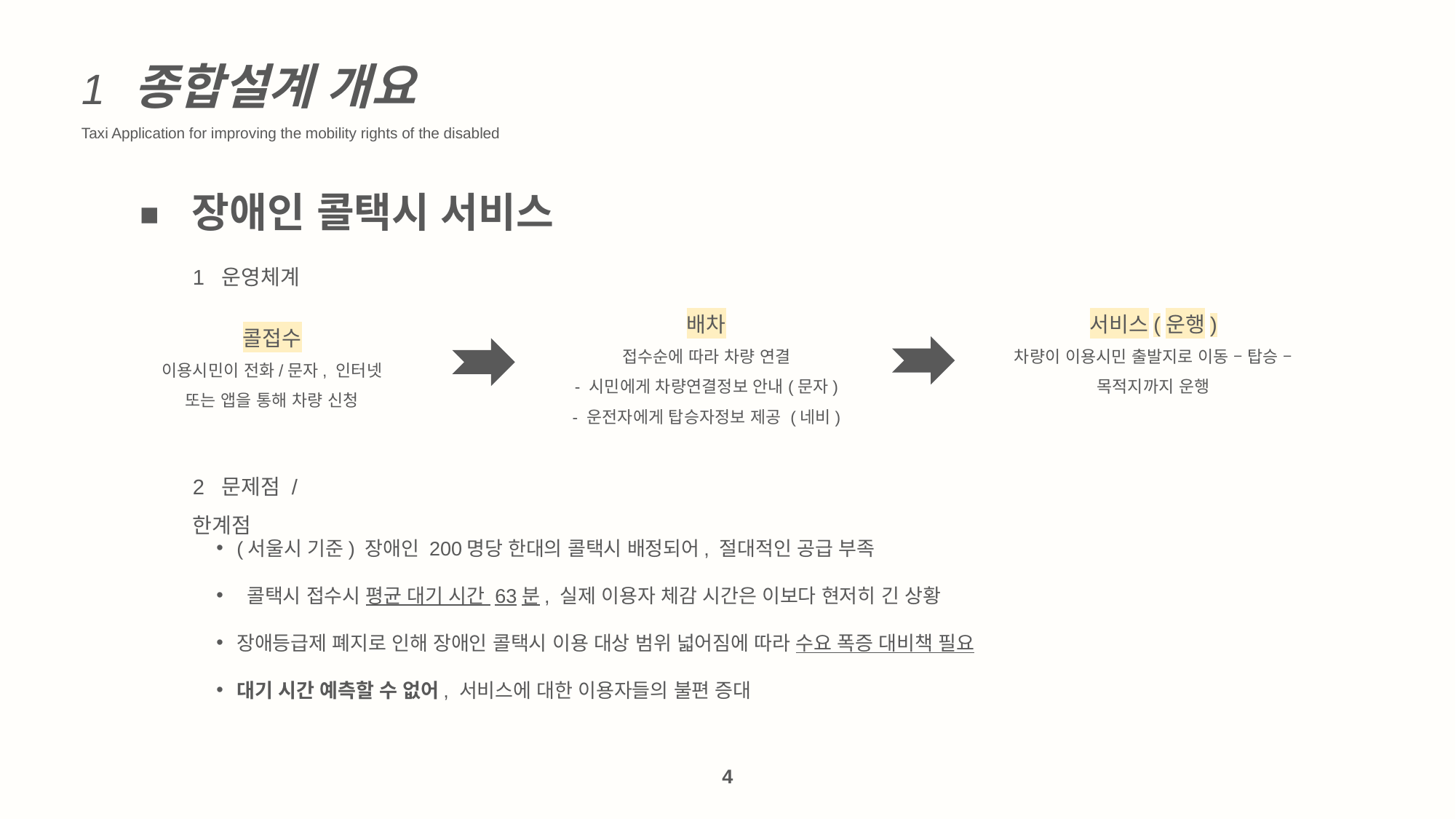

1  종합설계 개요
Taxi Application for improving the mobility rights of the disabled
 ◾  장애인 콜택시 서비스
1  운영체계
배차
접수순에 따라 차량 연결
- 시민에게 차량연결정보 안내(문자)
- 운전자에게 탑승자정보 제공 (네비)
서비스(운행)
차량이 이용시민 출발지로 이동 – 탑승 – 목적지까지 운행
콜접수
이용시민이 전화/문자, 인터넷 또는 앱을 통해 차량 신청

2  문제점 / 한계점
(서울시 기준) 장애인 200명당 한대의 콜택시 배정되어, 절대적인 공급 부족
 콜택시 접수시 평균 대기 시간 63분, 실제 이용자 체감 시간은 이보다 현저히 긴 상황
장애등급제 폐지로 인해 장애인 콜택시 이용 대상 범위 넓어짐에 따라 수요 폭증 대비책 필요
대기 시간 예측할 수 없어, 서비스에 대한 이용자들의 불편 증대
4